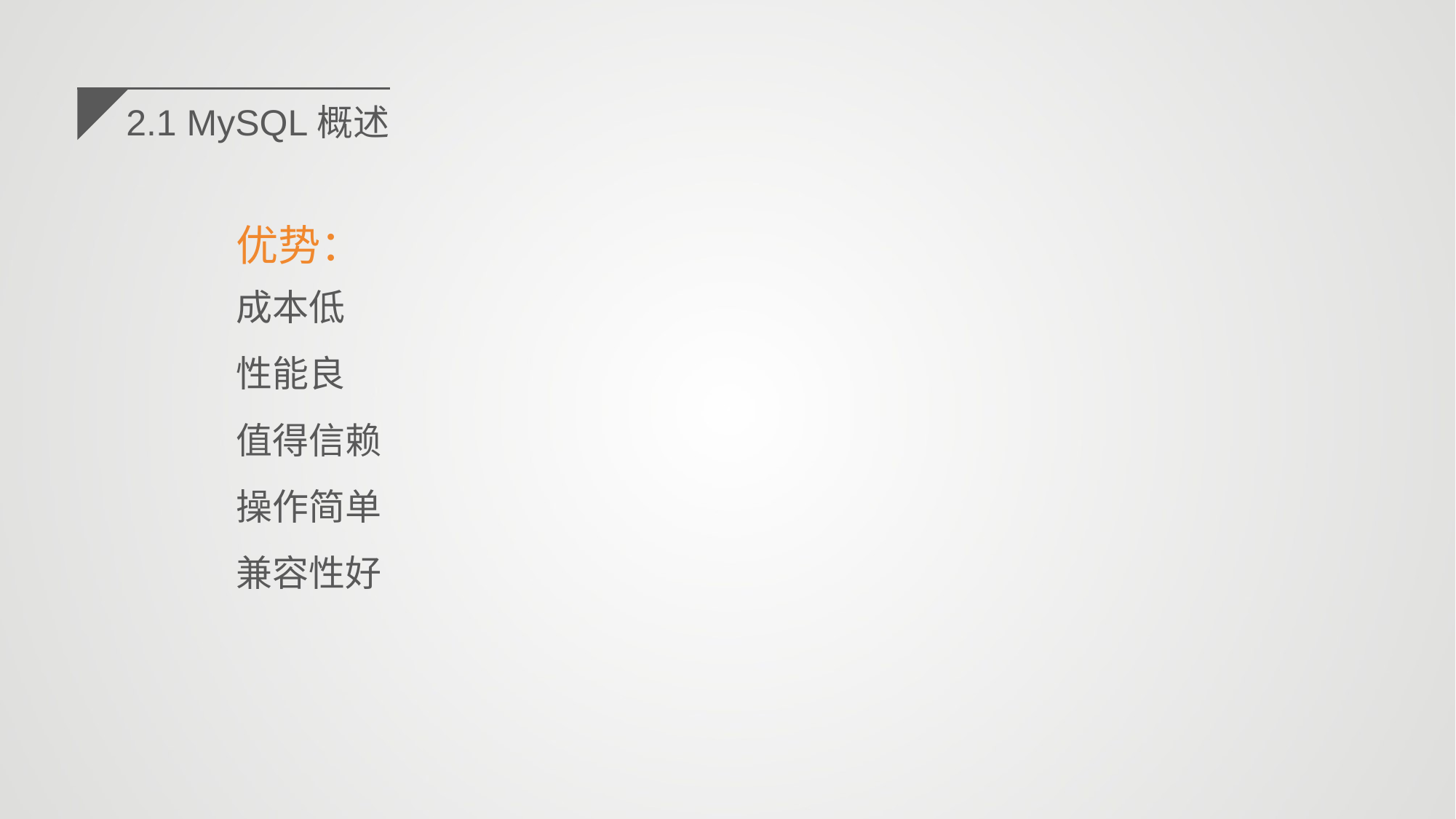

2.1 MySQL概述

优势：
成本低
性能良
值得信赖
操作简单
兼容性好